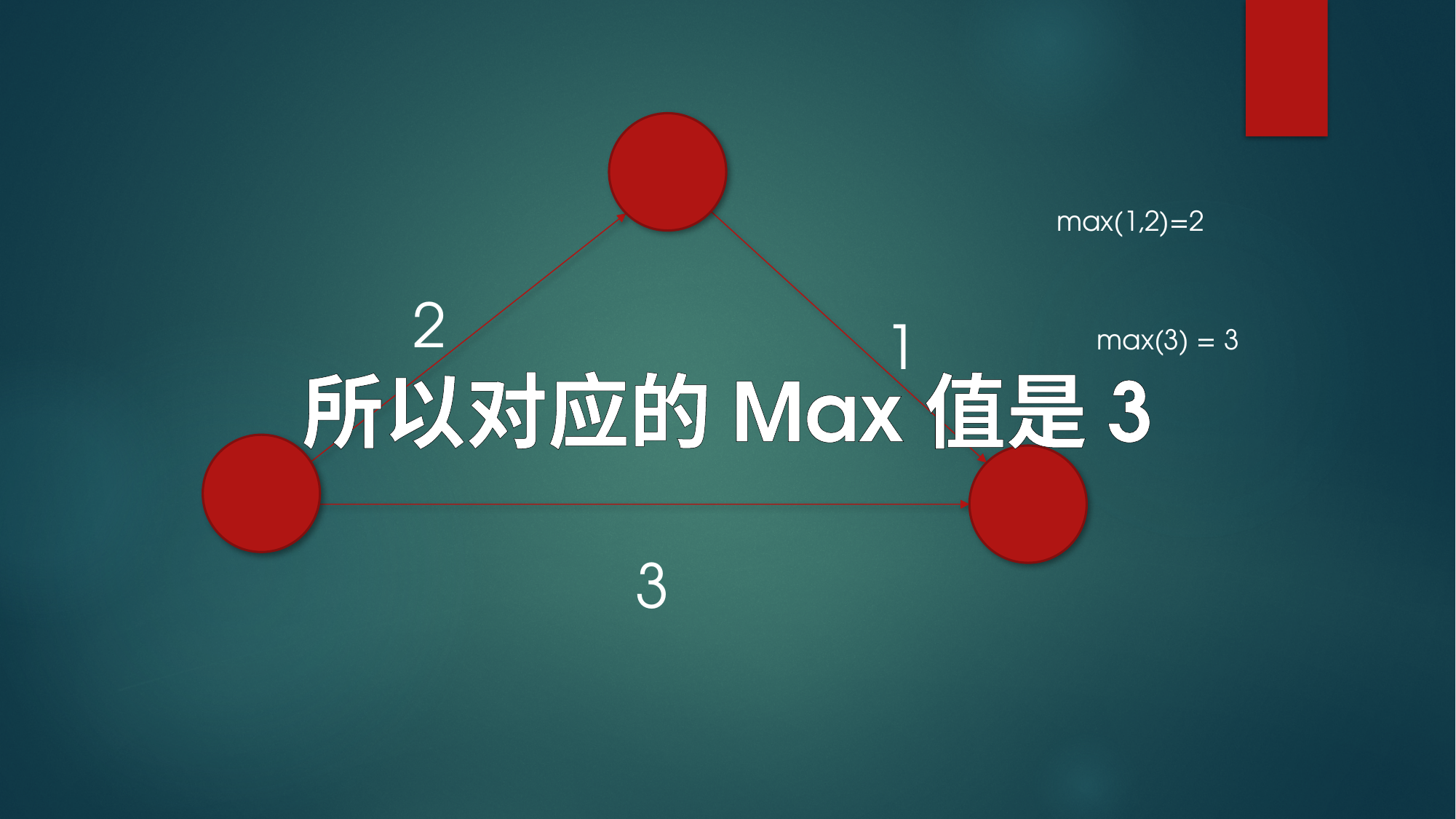

max(1,2)=2
2
1
max(3) = 3
所以对应的Max值是3

3